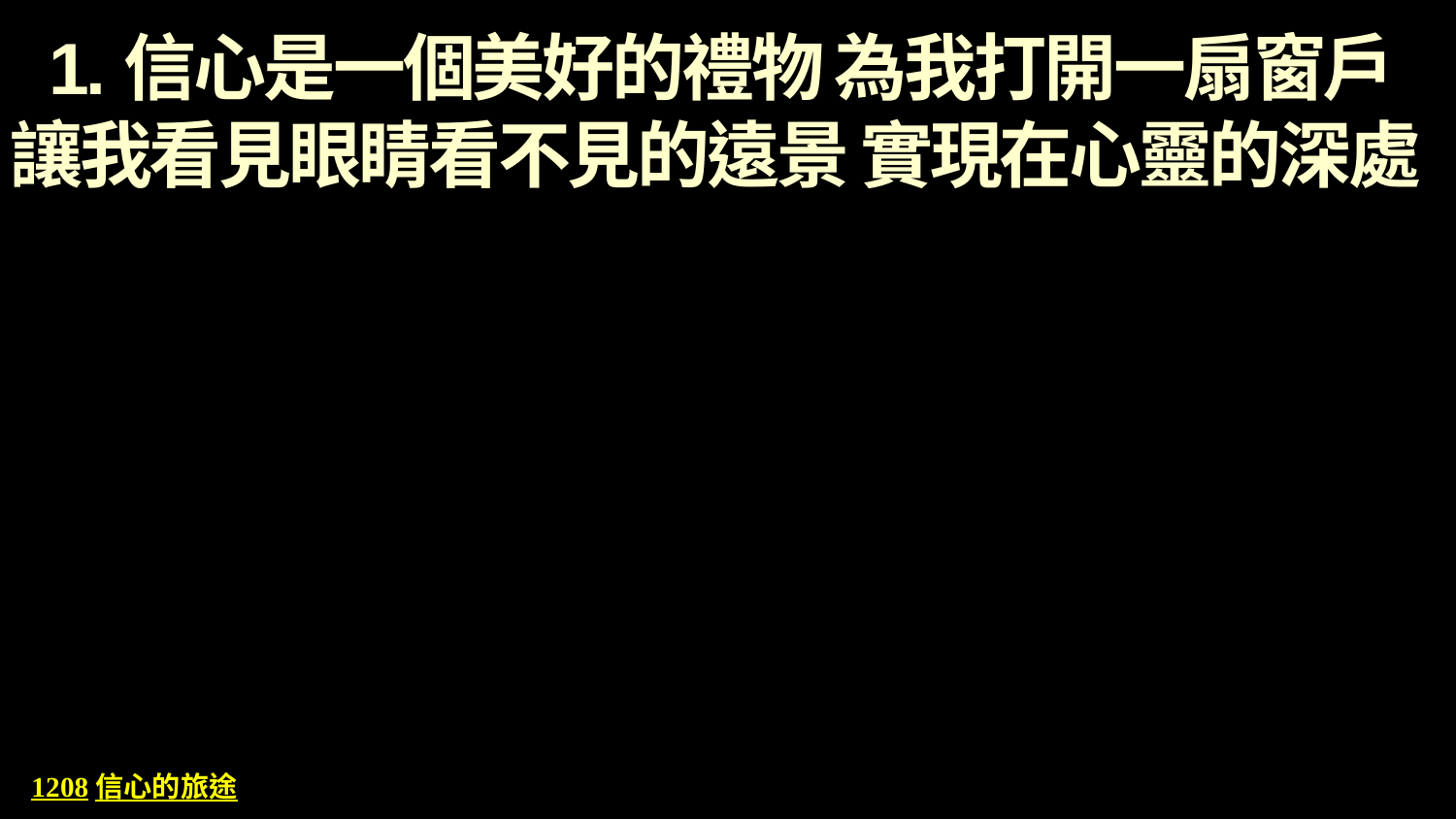

# 1.信心是一個美好的禮物 為我打開一扇窗戶 讓我看見眼睛看不見的遠景 實現在心靈的深處
1208信心的旅途